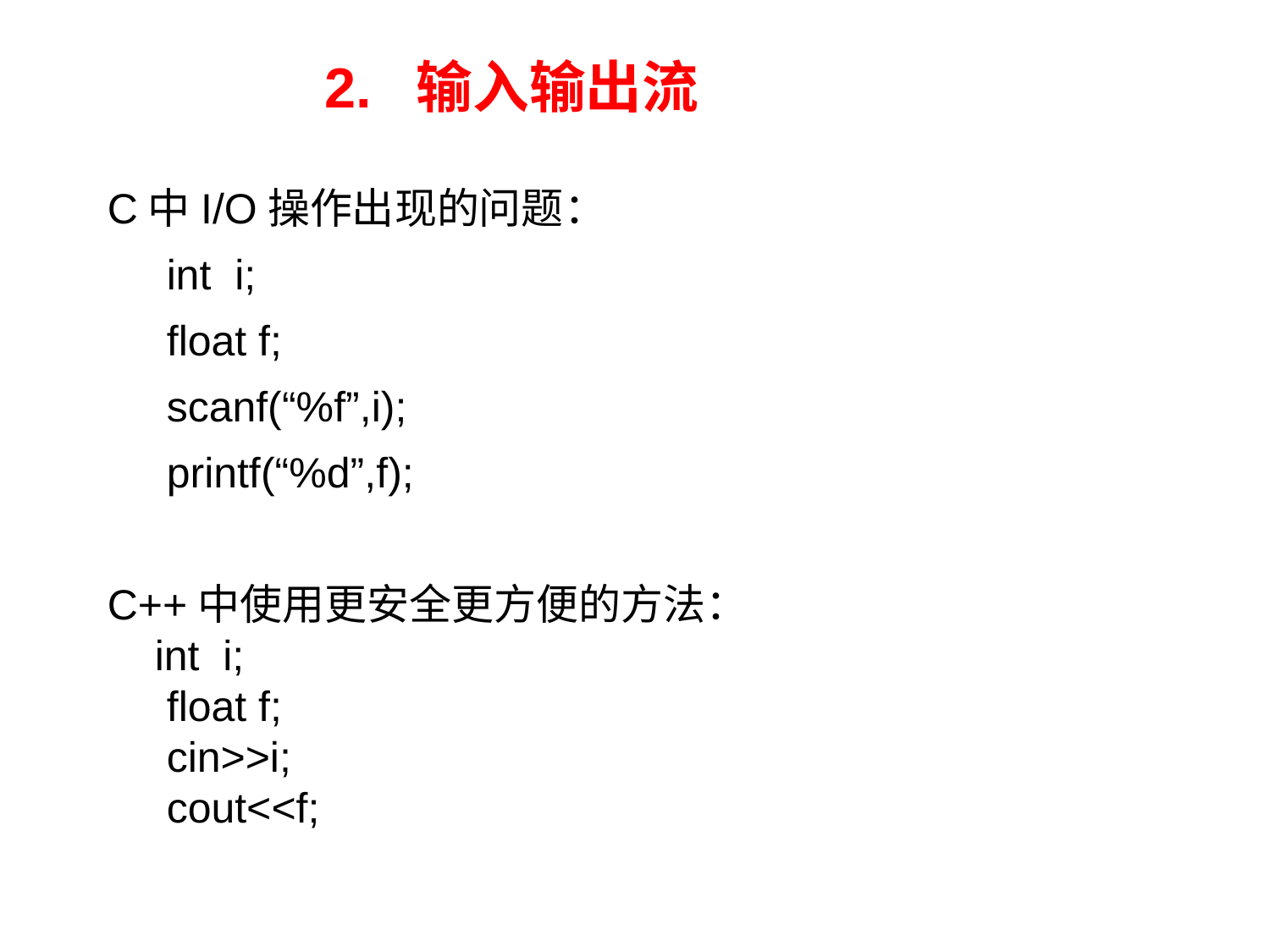

2.  输入输出流
C中I/O操作出现的问题：
     int  i;
     float f;
     scanf(“%f”,i);
     printf(“%d”,f);

C++中使用更安全更方便的方法：
    int  i;
     float f;
     cin>>i;
     cout<<f;